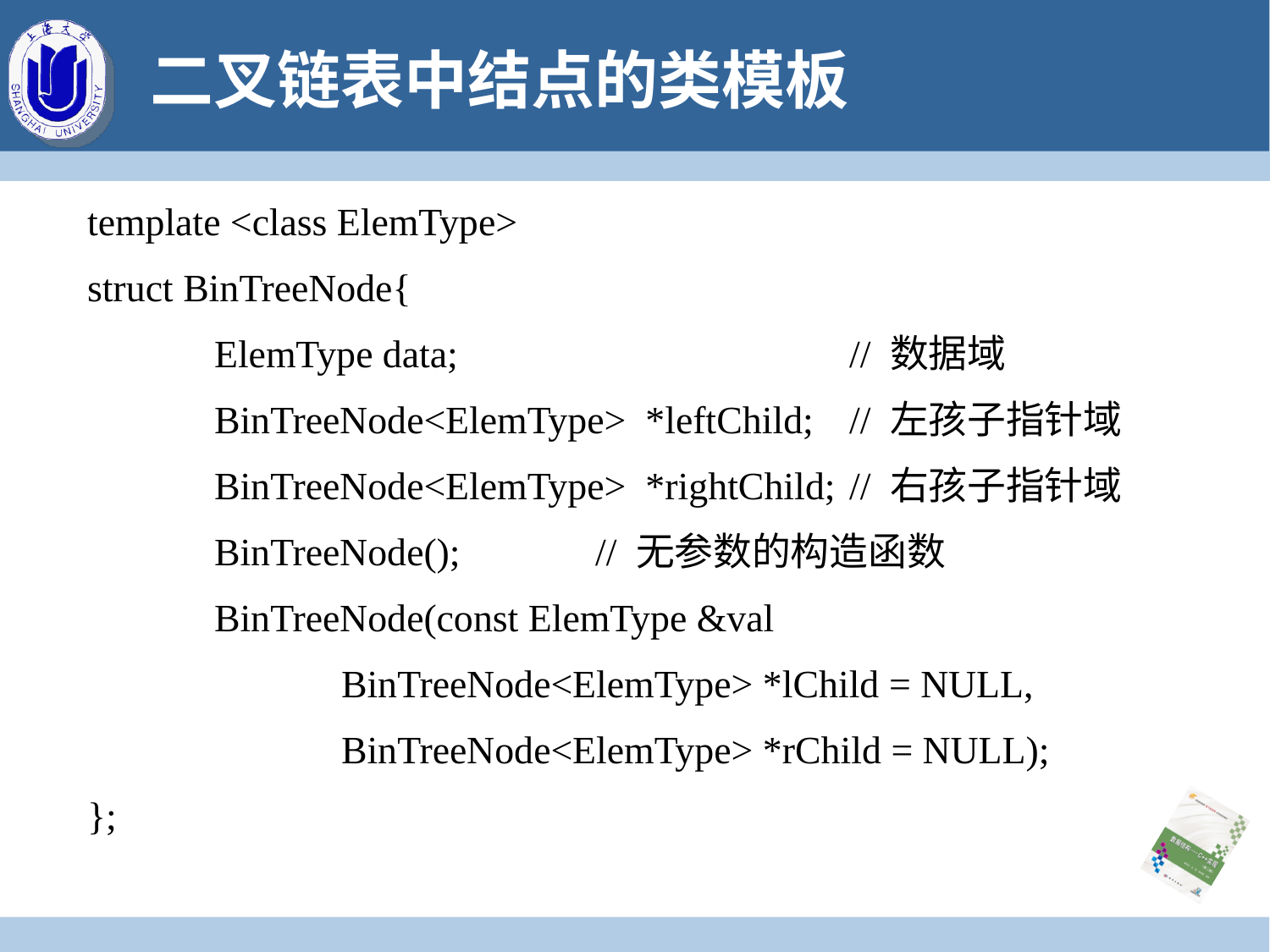

# 二叉链表中结点的类模板
template <class ElemType>
struct BinTreeNode{
	ElemType data;				// 数据域
	BinTreeNode<ElemType>  *leftChild;	// 左孩子指针域
	BinTreeNode<ElemType>  *rightChild;	// 右孩子指针域
	BinTreeNode();		// 无参数的构造函数
	BinTreeNode(const ElemType &val
		BinTreeNode<ElemType> *lChild = NULL,
		BinTreeNode<ElemType> *rChild = NULL);
};